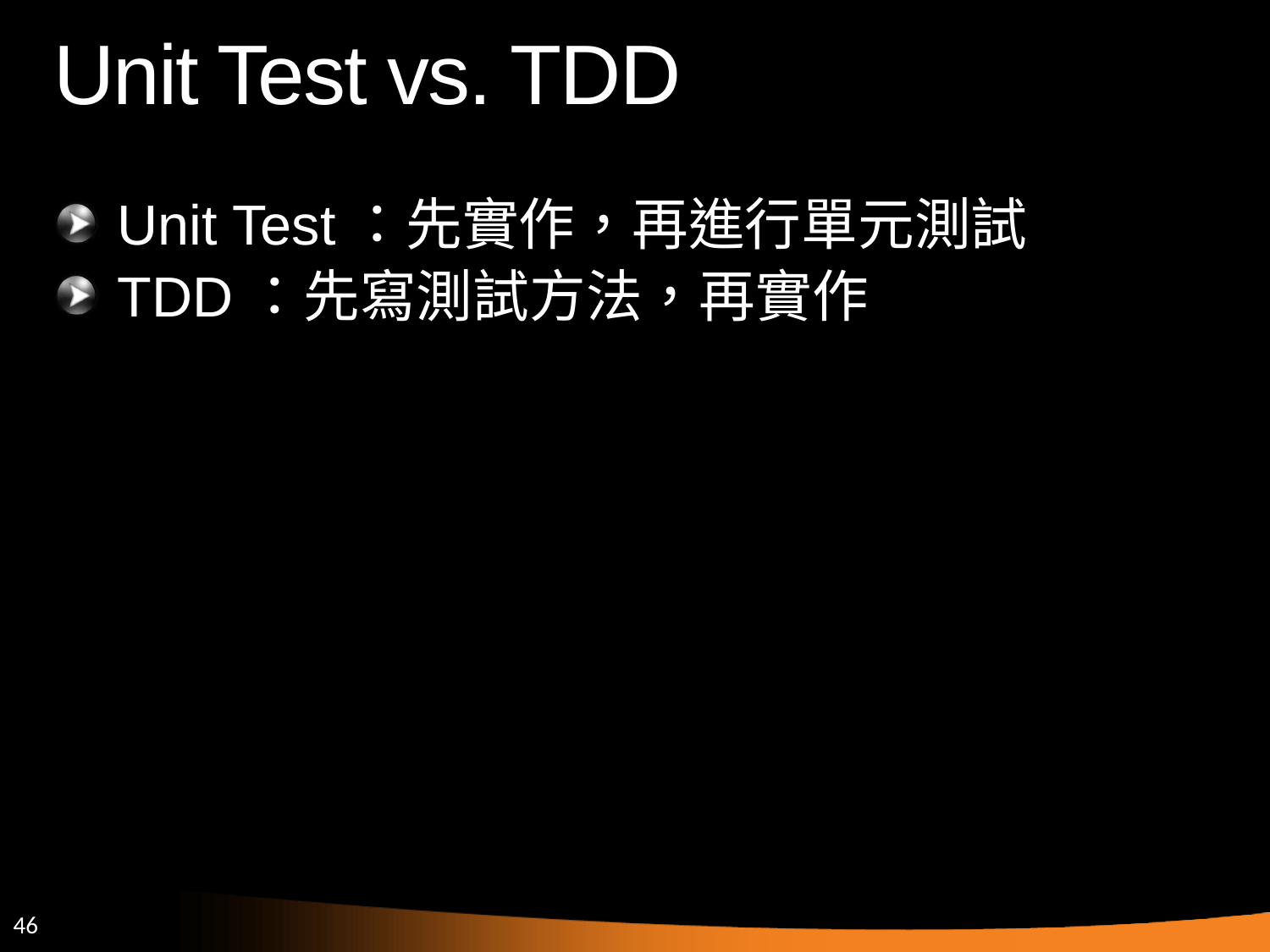

# Unit Test vs. TDD
Unit Test：先實作，再進行單元測試
TDD：先寫測試方法，再實作